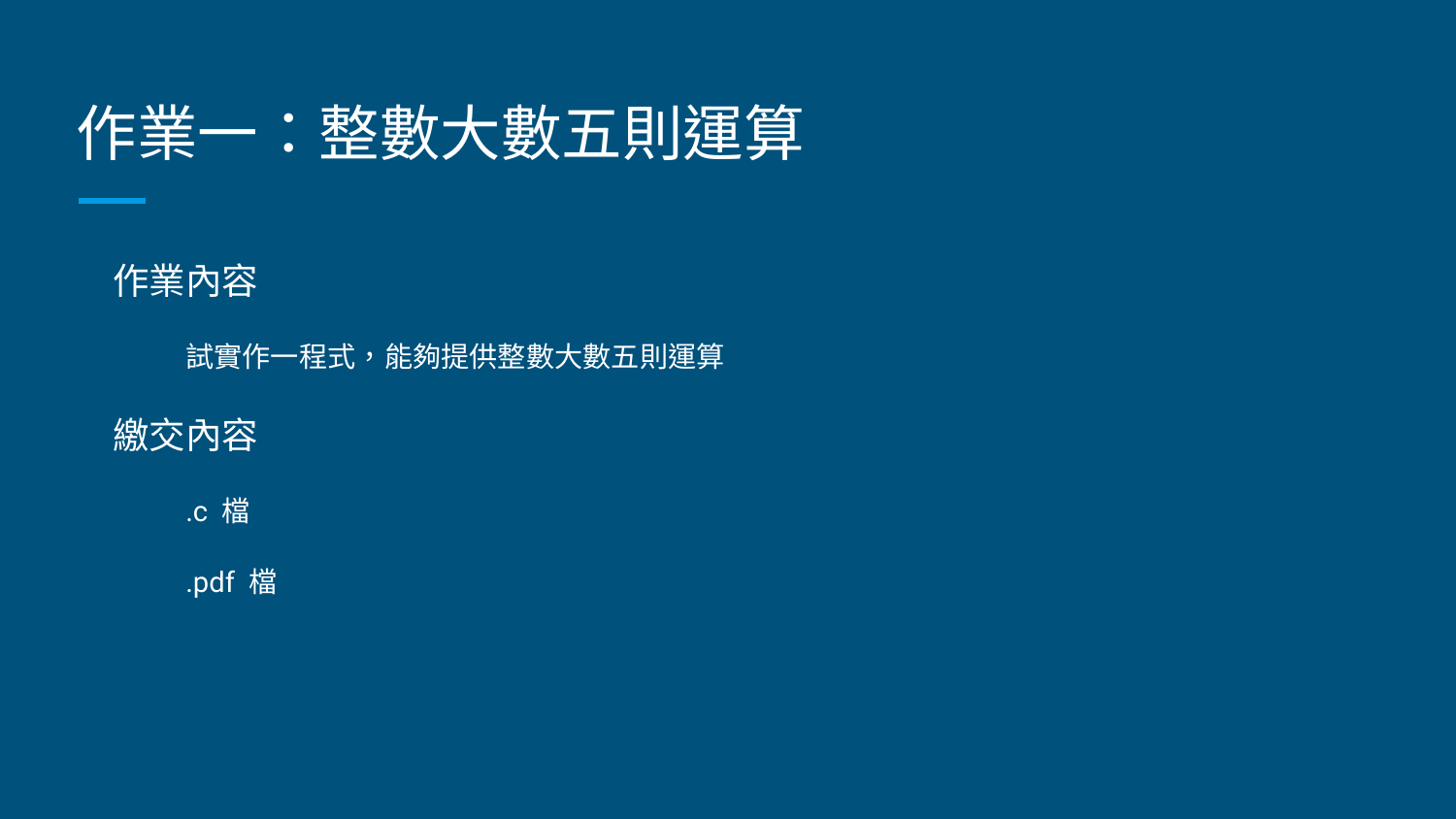

# 作業一：整數大數五則運算
作業內容
試實作一程式，能夠提供整數大數五則運算
繳交內容
.c 檔
.pdf 檔